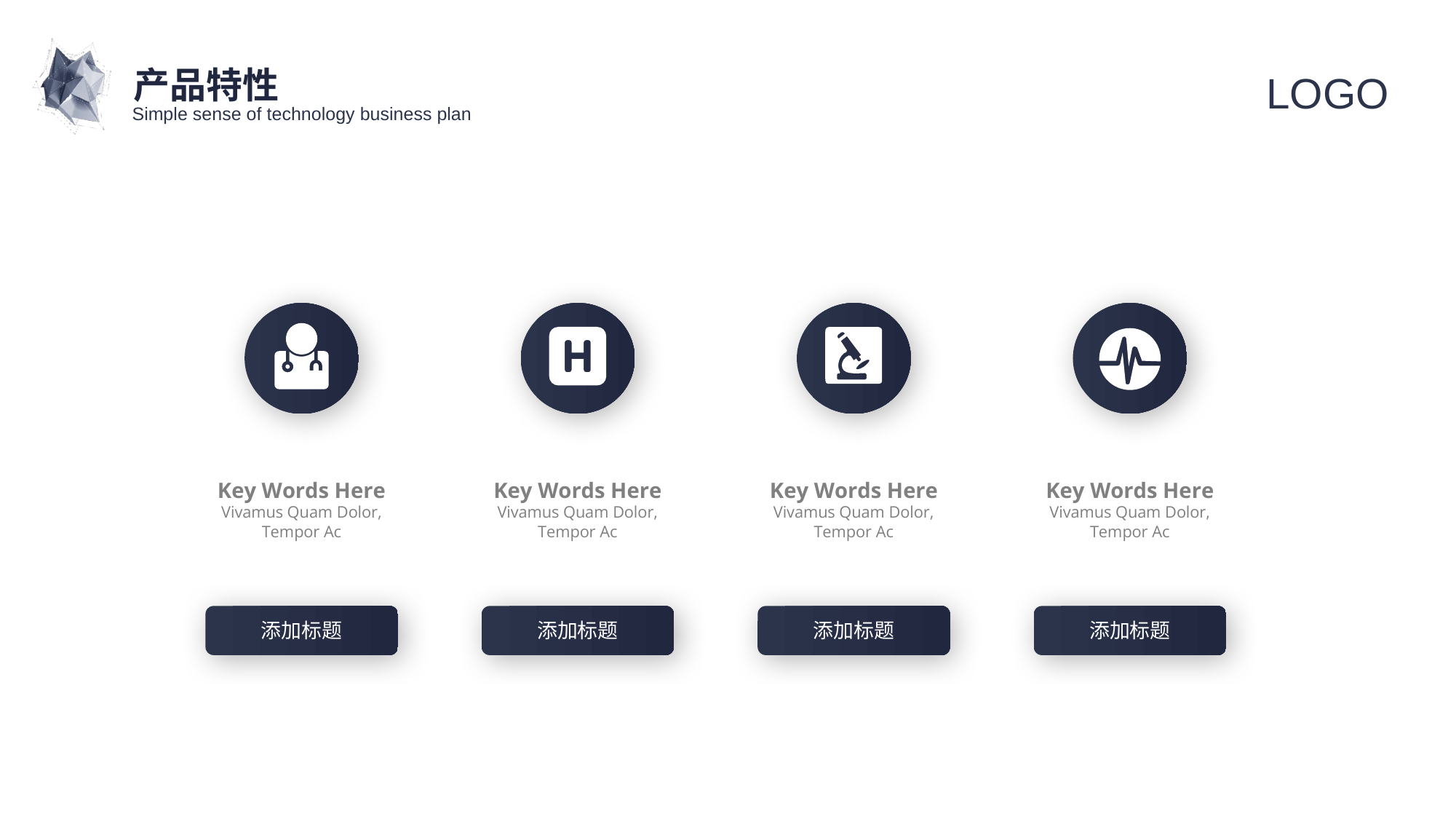

产品特性
Simple sense of technology business plan

Key Words Here
Vivamus Quam Dolor, Tempor Ac

添加标题

Key Words Here
Vivamus Quam Dolor, Tempor Ac

添加标题

Key Words Here
Vivamus Quam Dolor, Tempor Ac

添加标题

Key Words Here
Vivamus Quam Dolor, Tempor Ac

添加标题